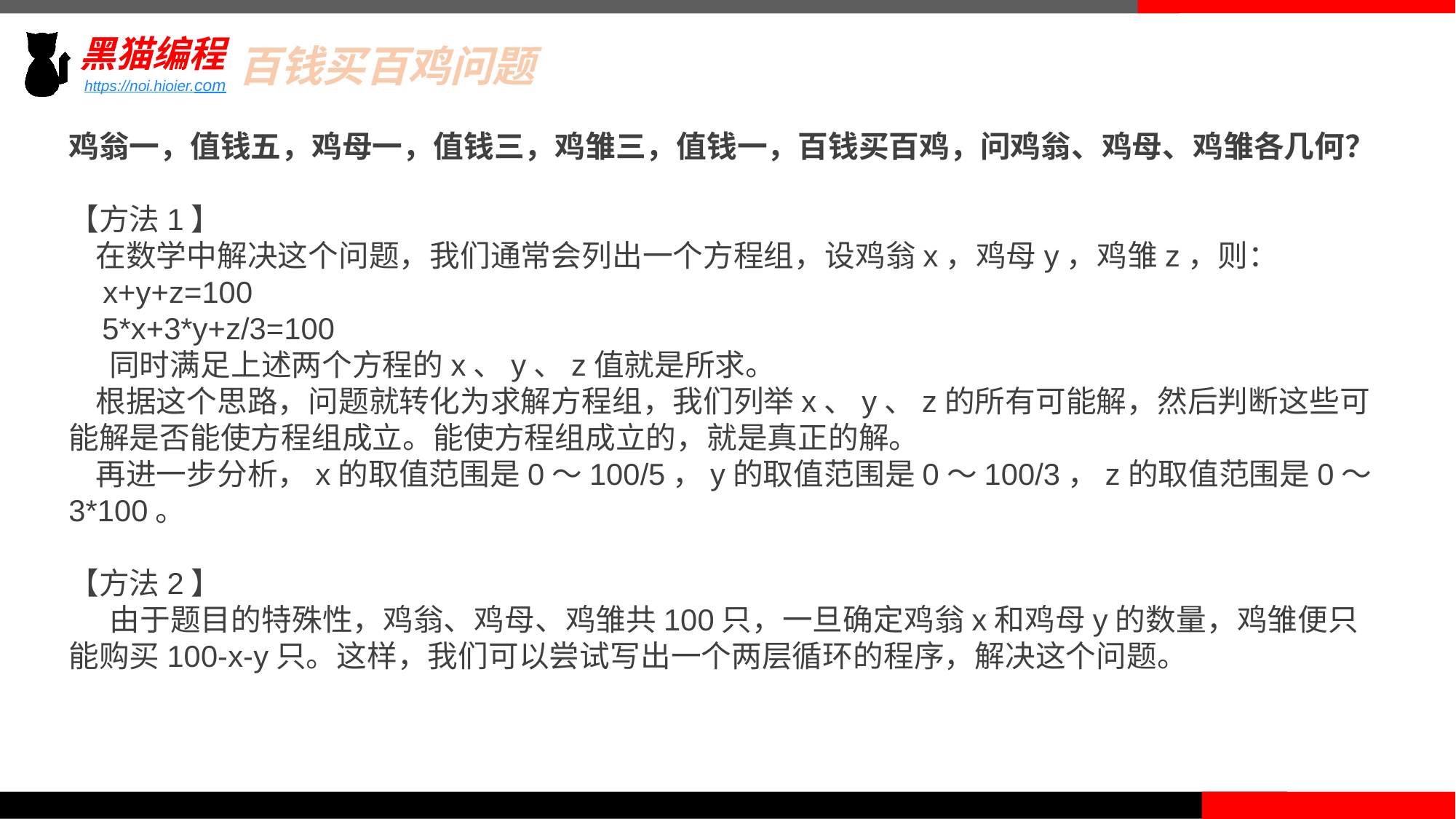

百钱买百鸡问题
鸡翁一，值钱五，鸡母一，值钱三，鸡雏三，值钱一，百钱买百鸡，问鸡翁、鸡母、鸡雏各几何？

【方法1】
    在数学中解决这个问题，我们通常会列出一个方程组，设鸡翁x，鸡母y，鸡雏z，则：
    x+y+z=100
    5*x+3*y+z/3=100
    同时满足上述两个方程的x、y、z值就是所求。
    根据这个思路，问题就转化为求解方程组，我们列举x、y、z的所有可能解，然后判断这些可能解是否能使方程组成立。能使方程组成立的，就是真正的解。
    再进一步分析，x的取值范围是0～100/5，y的取值范围是0～100/3，z的取值范围是0～3*100。

【方法2】
     由于题目的特殊性，鸡翁、鸡母、鸡雏共100只，一旦确定鸡翁x和鸡母y的数量，鸡雏便只能购买100-x-y只。这样，我们可以尝试写出一个两层循环的程序，解决这个问题。